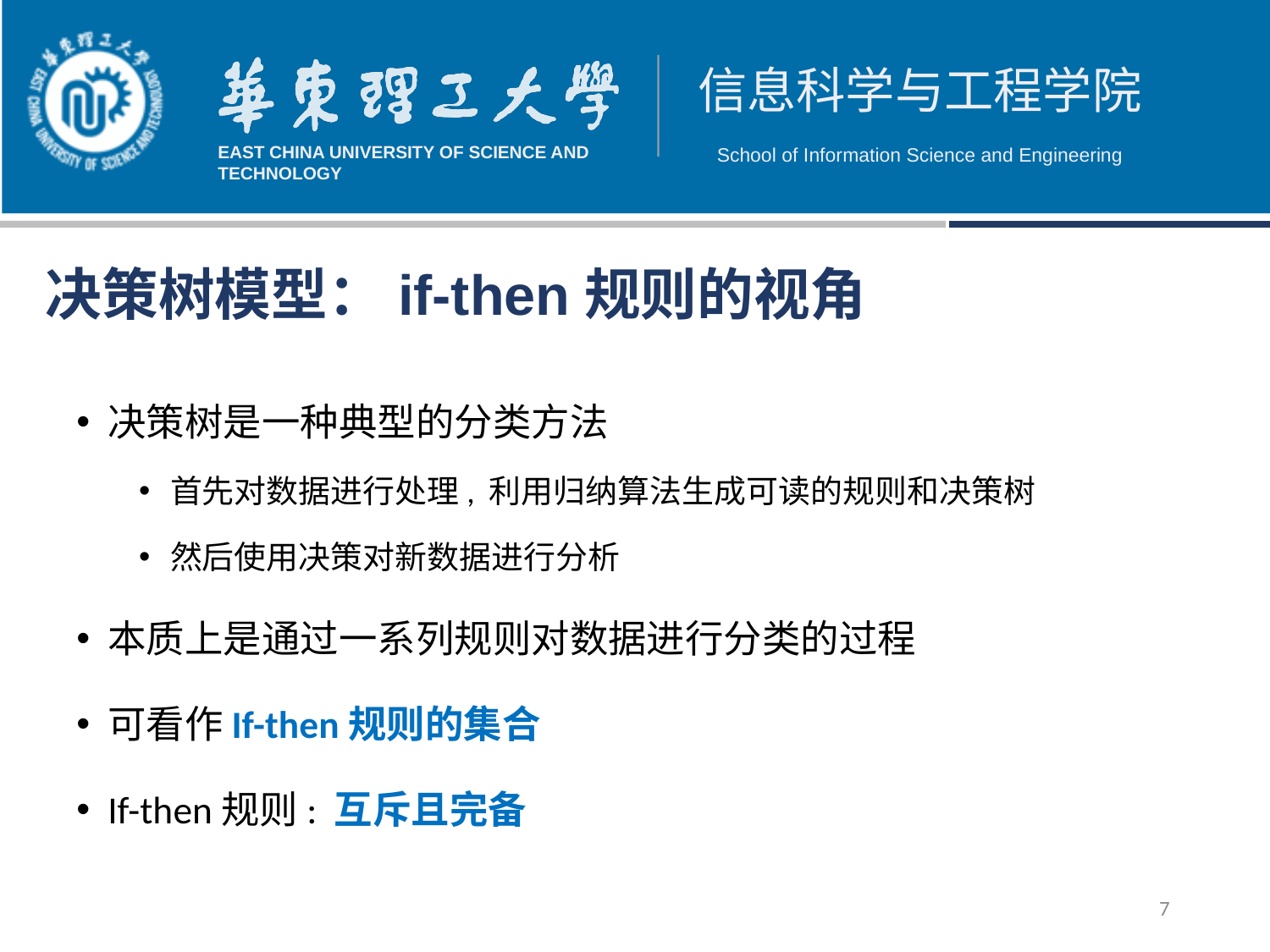

决策树模型：if-then规则的视角
决策树是一种典型的分类方法
首先对数据进行处理, 利用归纳算法生成可读的规则和决策树
然后使用决策对新数据进行分析
本质上是通过一系列规则对数据进行分类的过程
可看作If-then规则的集合
If-then规则: 互斥且完备
7